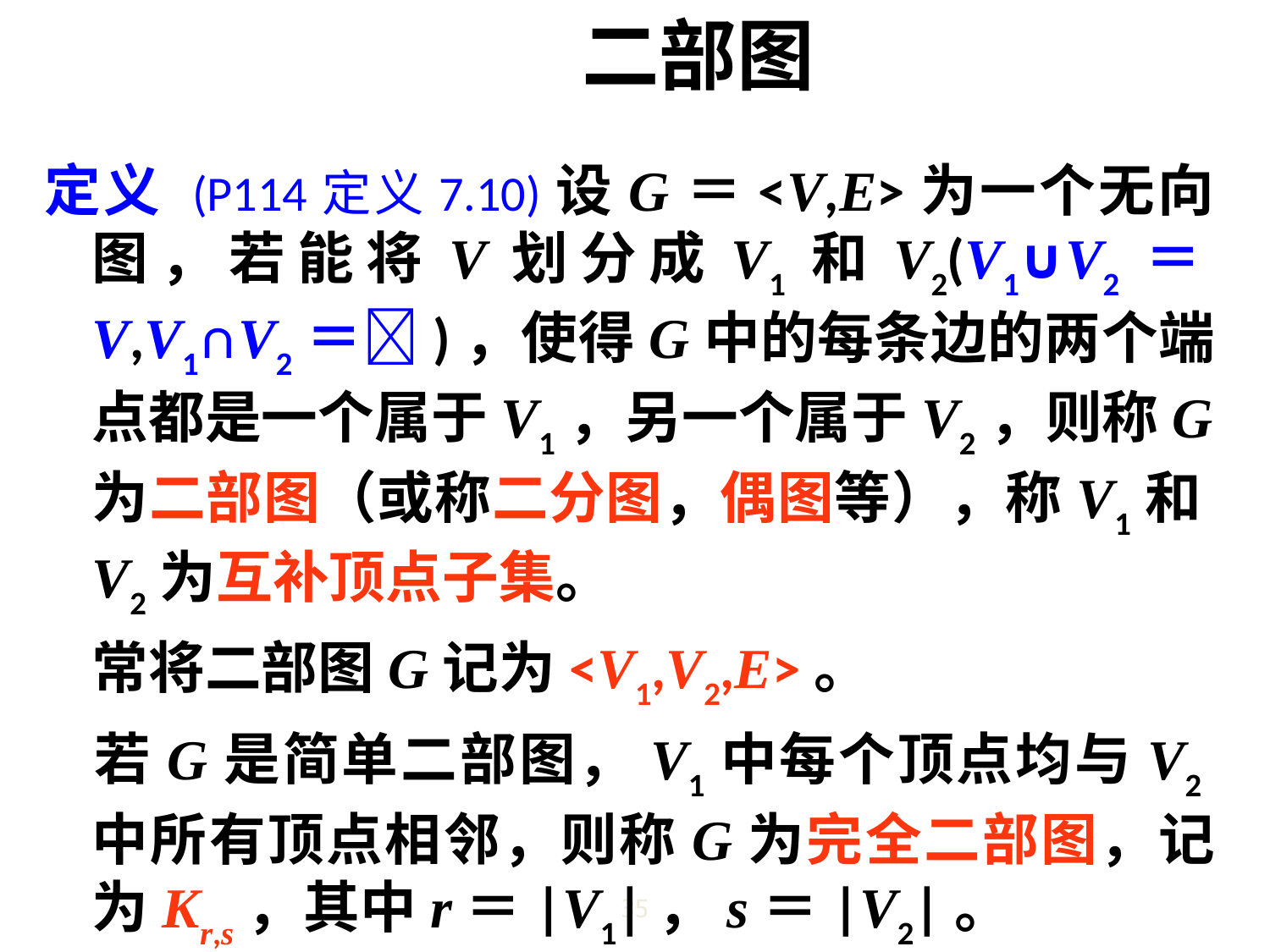

# 二部图
定义 (P114定义7.10)设G＝<V,E>为一个无向图，若能将V划分成V1和V2(V1∪V2＝V,V1∩V2＝∅)，使得G中的每条边的两个端点都是一个属于V1，另一个属于V2，则称G为二部图（或称二分图，偶图等），称V1和V2为互补顶点子集。
	常将二部图G记为<V1,V2,E>。
	若G是简单二部图，V1中每个顶点均与V2中所有顶点相邻，则称G为完全二部图，记为Kr,s，其中r＝|V1|，s＝|V2|。
35